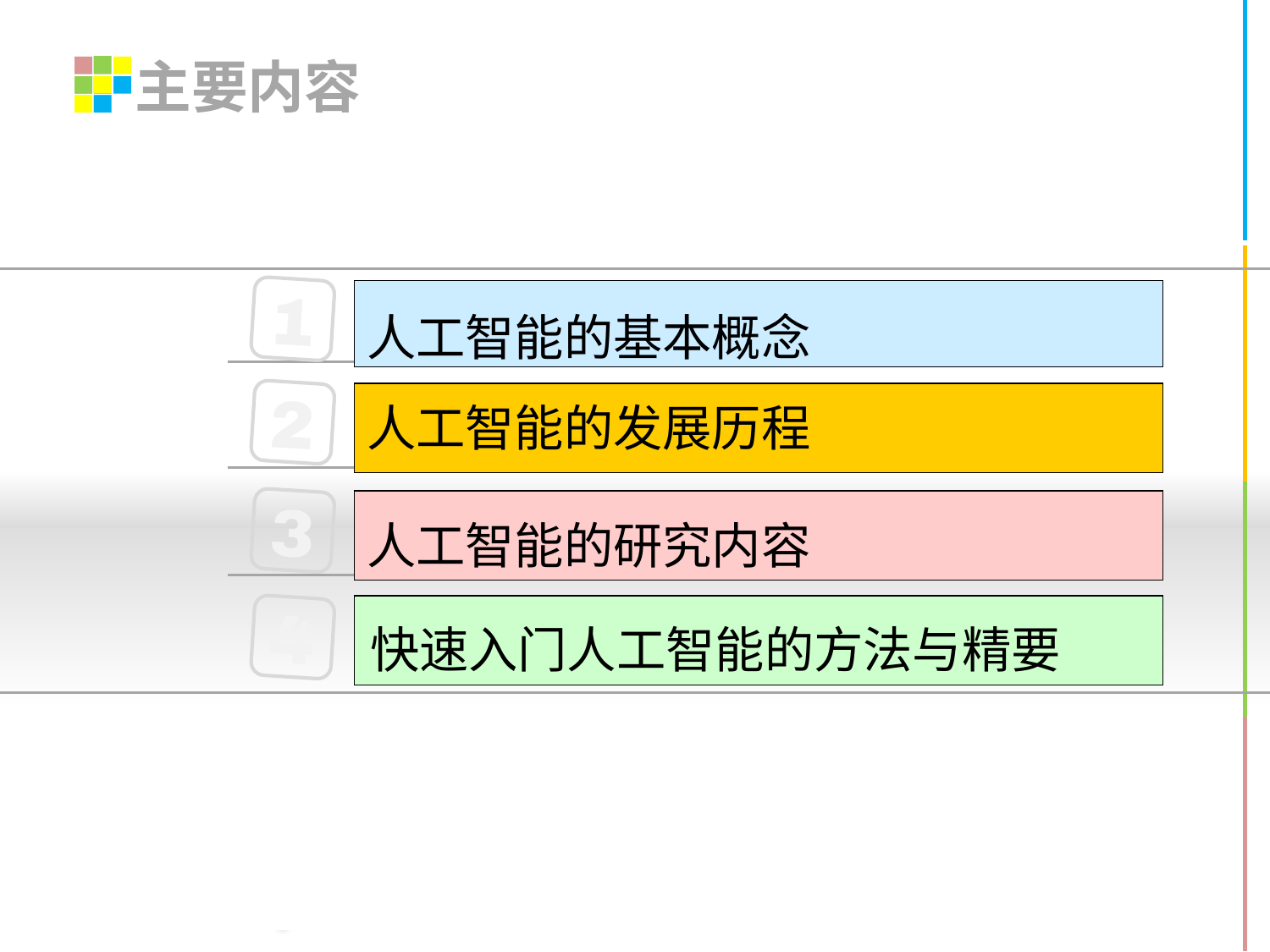

主要内容
1

人工智能的基本概念
2

人工智能的发展历程

3

人工智能的研究内容

4
快速入门人工智能的方法与精要